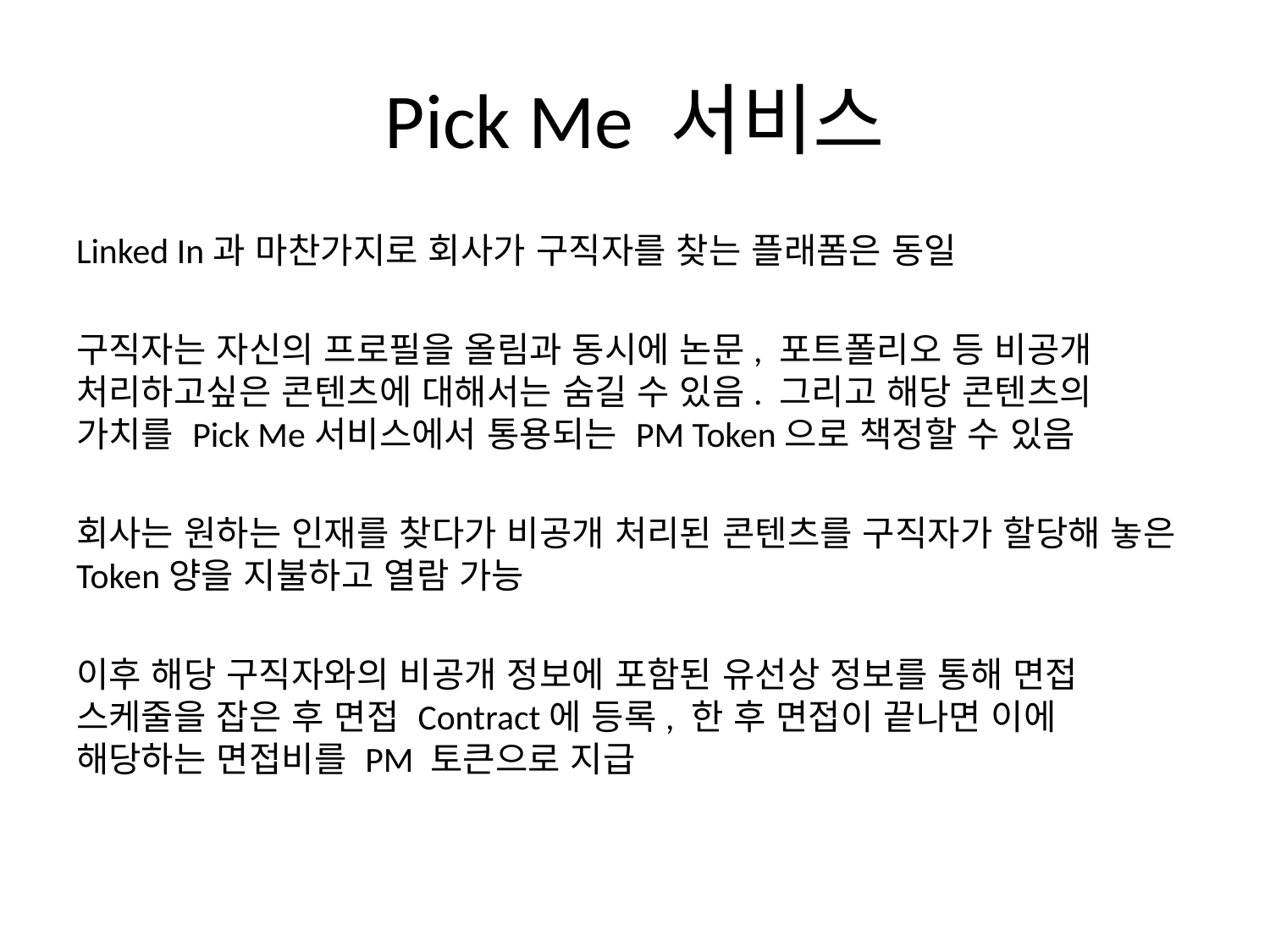

# Pick Me 서비스
Linked In과 마찬가지로 회사가 구직자를 찾는 플래폼은 동일

구직자는 자신의 프로필을 올림과 동시에 논문, 포트폴리오 등 비공개 처리하고싶은 콘텐츠에 대해서는 숨길 수 있음. 그리고 해당 콘텐츠의 가치를 Pick Me서비스에서 통용되는 PM Token으로 책정할 수 있음

회사는 원하는 인재를 찾다가 비공개 처리된 콘텐츠를 구직자가 할당해 놓은 Token양을 지불하고 열람 가능

이후 해당 구직자와의 비공개 정보에 포함된 유선상 정보를 통해 면접 스케줄을 잡은 후 면접 Contract에 등록, 한 후 면접이 끝나면 이에 해당하는 면접비를 PM 토큰으로 지급